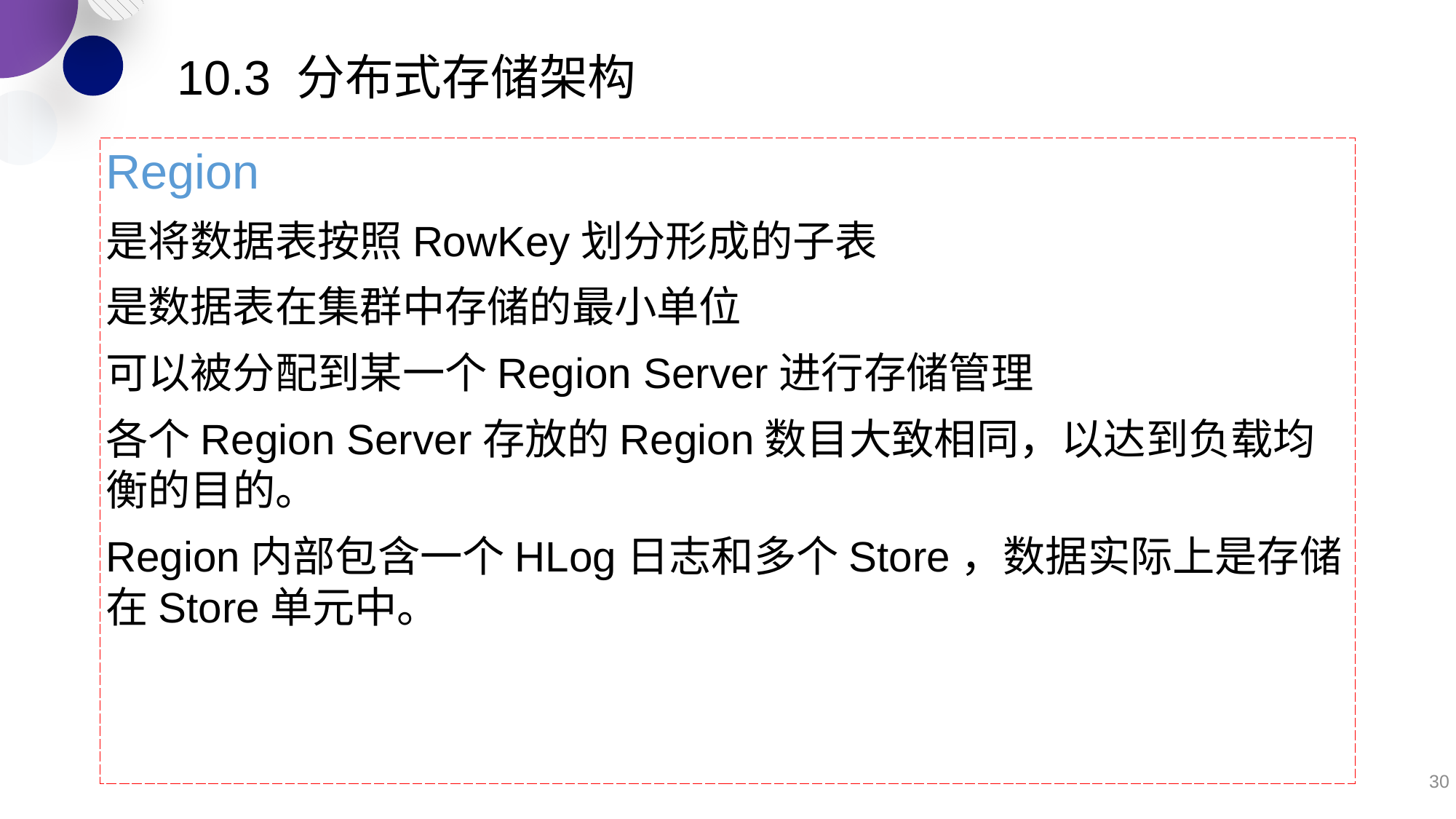

# 10.3 分布式存储架构
Region
是将数据表按照RowKey划分形成的子表
是数据表在集群中存储的最小单位
可以被分配到某一个Region Server进行存储管理
各个Region Server存放的Region数目大致相同，以达到负载均衡的目的。
Region内部包含一个HLog日志和多个Store，数据实际上是存储在Store单元中。

30